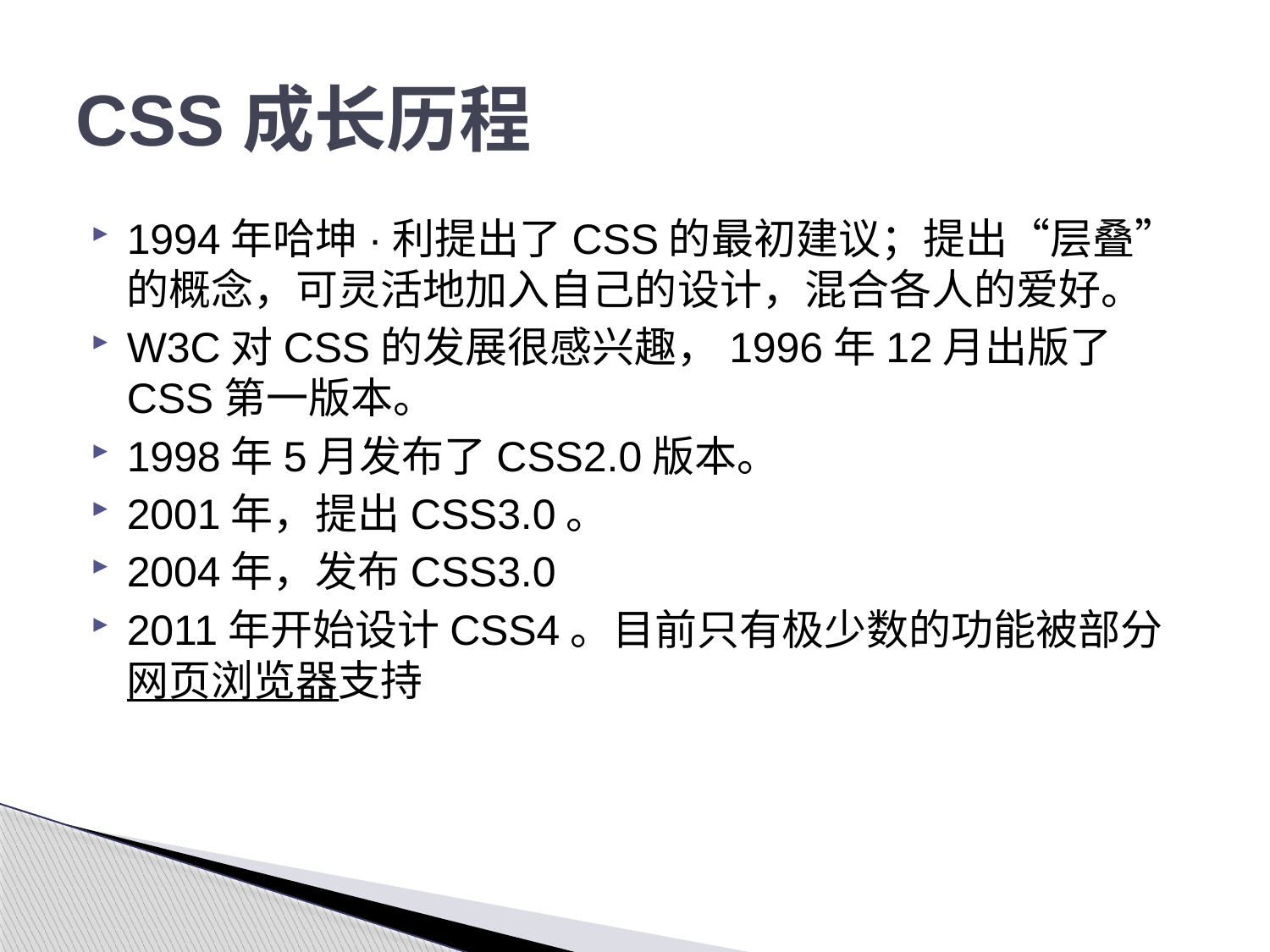

# CSS成长历程
1994年哈坤·利提出了CSS的最初建议；提出“层叠”的概念，可灵活地加入自己的设计，混合各人的爱好。
W3C对CSS的发展很感兴趣，1996年12月出版了CSS第一版本。
1998年5月发布了CSS2.0版本。
2001年，提出CSS3.0。
2004年，发布CSS3.0
2011年开始设计CSS4。目前只有极少数的功能被部分网页浏览器支持